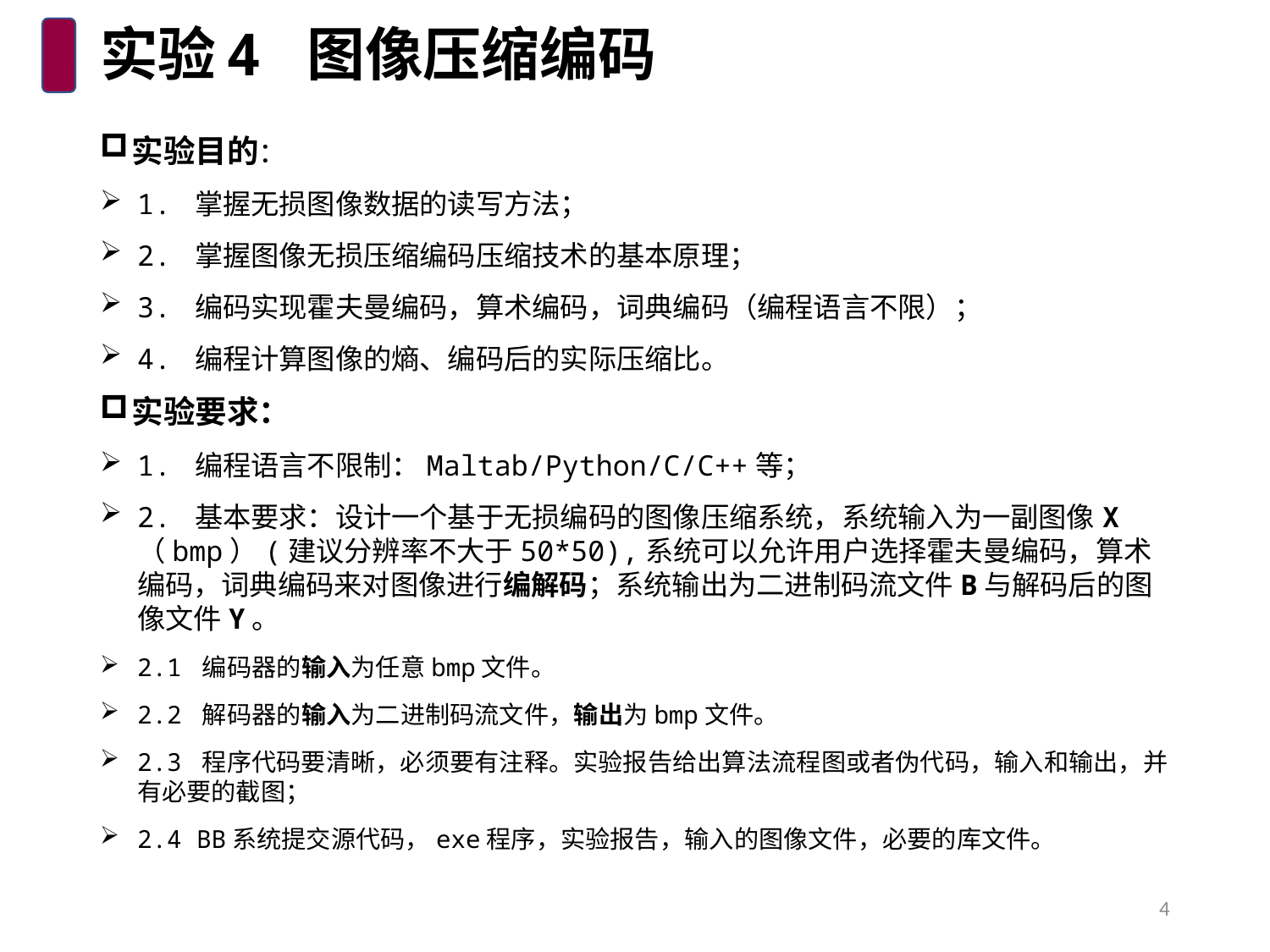

# 实验4 图像压缩编码
实验目的：
1. 掌握无损图像数据的读写方法；
2. 掌握图像无损压缩编码压缩技术的基本原理；
3. 编码实现霍夫曼编码，算术编码，词典编码（编程语言不限）；
4. 编程计算图像的熵、编码后的实际压缩比。
实验要求：
1. 编程语言不限制：Maltab/Python/C/C++等；
2. 基本要求：设计一个基于无损编码的图像压缩系统，系统输入为一副图像X（bmp）(建议分辨率不大于50*50),系统可以允许用户选择霍夫曼编码，算术编码，词典编码来对图像进行编解码；系统输出为二进制码流文件B与解码后的图像文件Y。
2.1 编码器的输入为任意bmp文件。
2.2 解码器的输入为二进制码流文件，输出为bmp文件。
2.3 程序代码要清晰，必须要有注释。实验报告给出算法流程图或者伪代码，输入和输出，并有必要的截图；
2.4 BB系统提交源代码，exe程序，实验报告，输入的图像文件，必要的库文件。
4